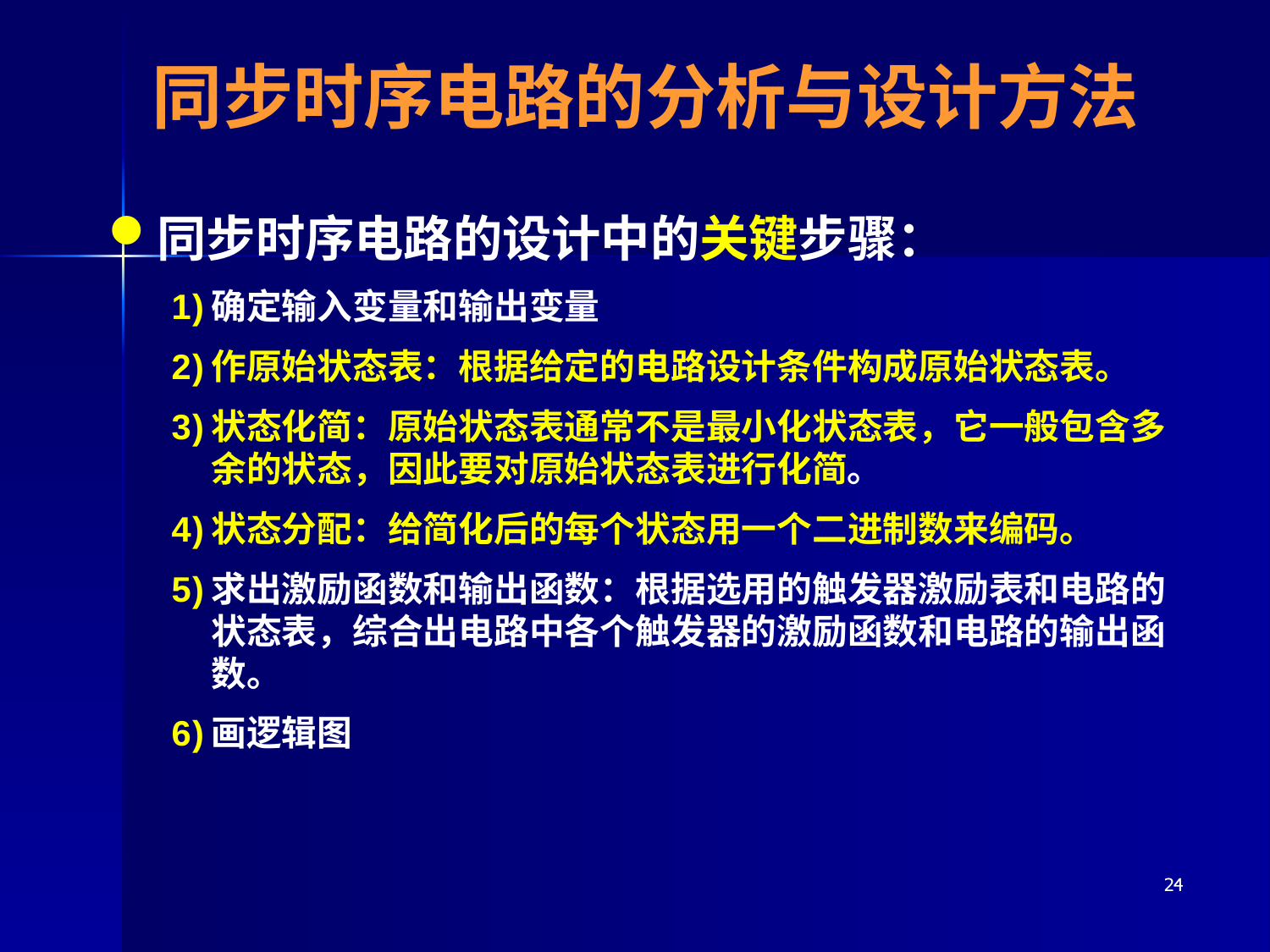

# 同步时序电路的分析与设计方法
同步时序电路的设计中的关键步骤：
确定输入变量和输出变量
作原始状态表：根据给定的电路设计条件构成原始状态表。
状态化简：原始状态表通常不是最小化状态表，它一般包含多余的状态，因此要对原始状态表进行化简。
状态分配：给简化后的每个状态用一个二进制数来编码。
求出激励函数和输出函数：根据选用的触发器激励表和电路的状态表，综合出电路中各个触发器的激励函数和电路的输出函数。
画逻辑图
24